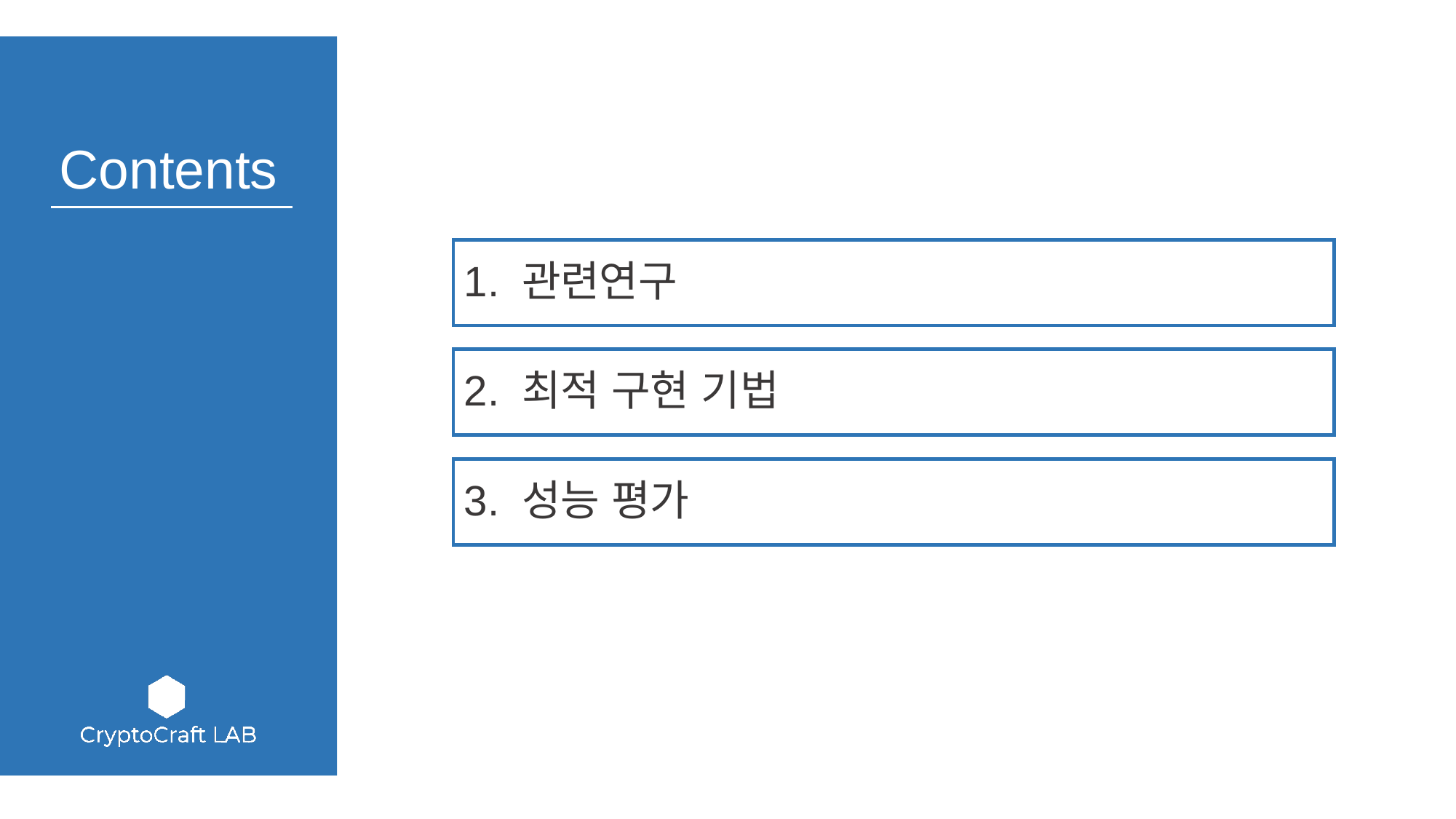

1. 관련연구
2. 최적 구현 기법
3. 성능 평가